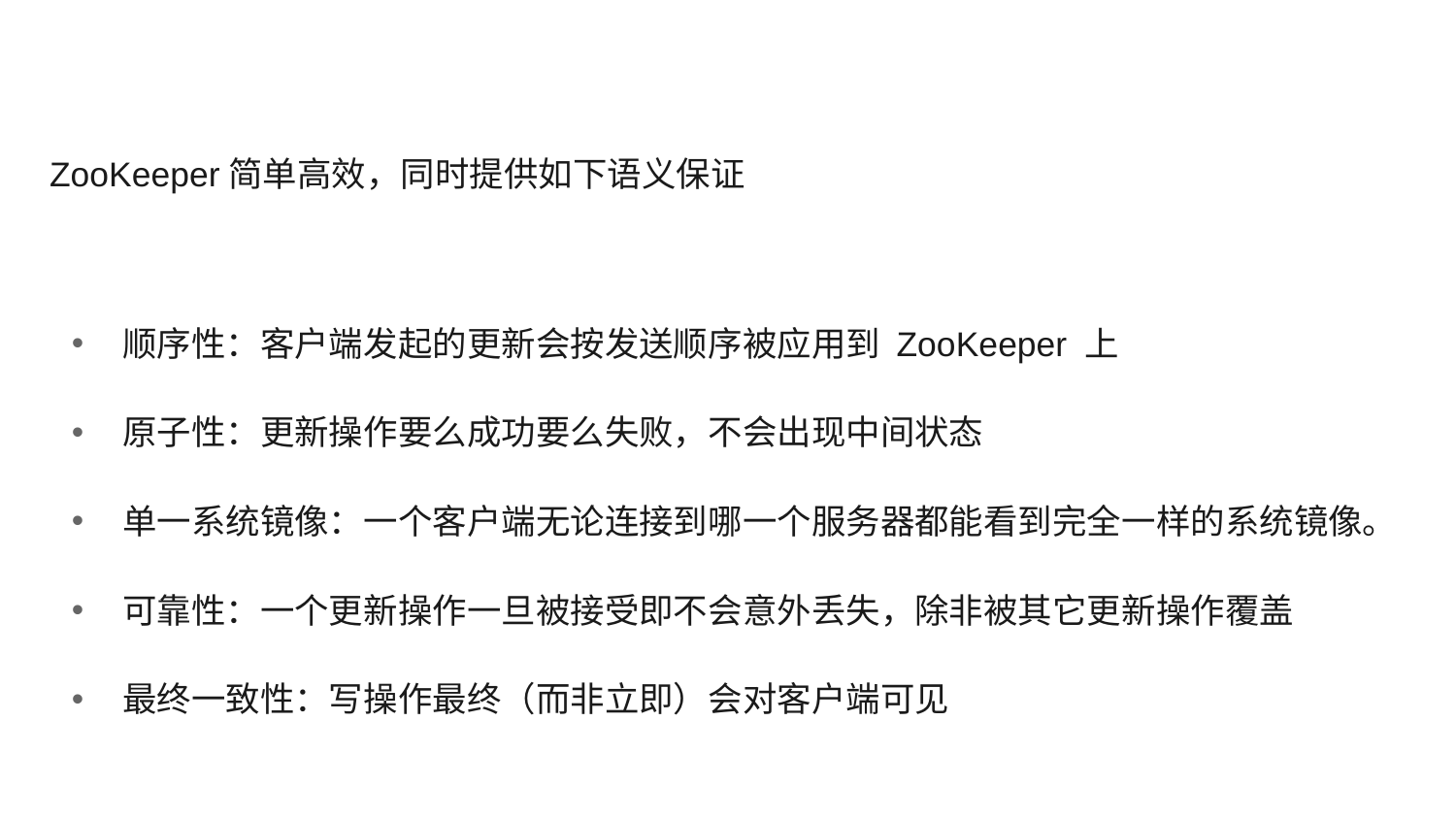

ZooKeeper简单高效，同时提供如下语义保证

顺序性：客户端发起的更新会按发送顺序被应用到 ZooKeeper 上
原子性：更新操作要么成功要么失败，不会出现中间状态
单一系统镜像：一个客户端无论连接到哪一个服务器都能看到完全一样的系统镜像。
可靠性：一个更新操作一旦被接受即不会意外丢失，除非被其它更新操作覆盖
最终一致性：写操作最终（而非立即）会对客户端可见